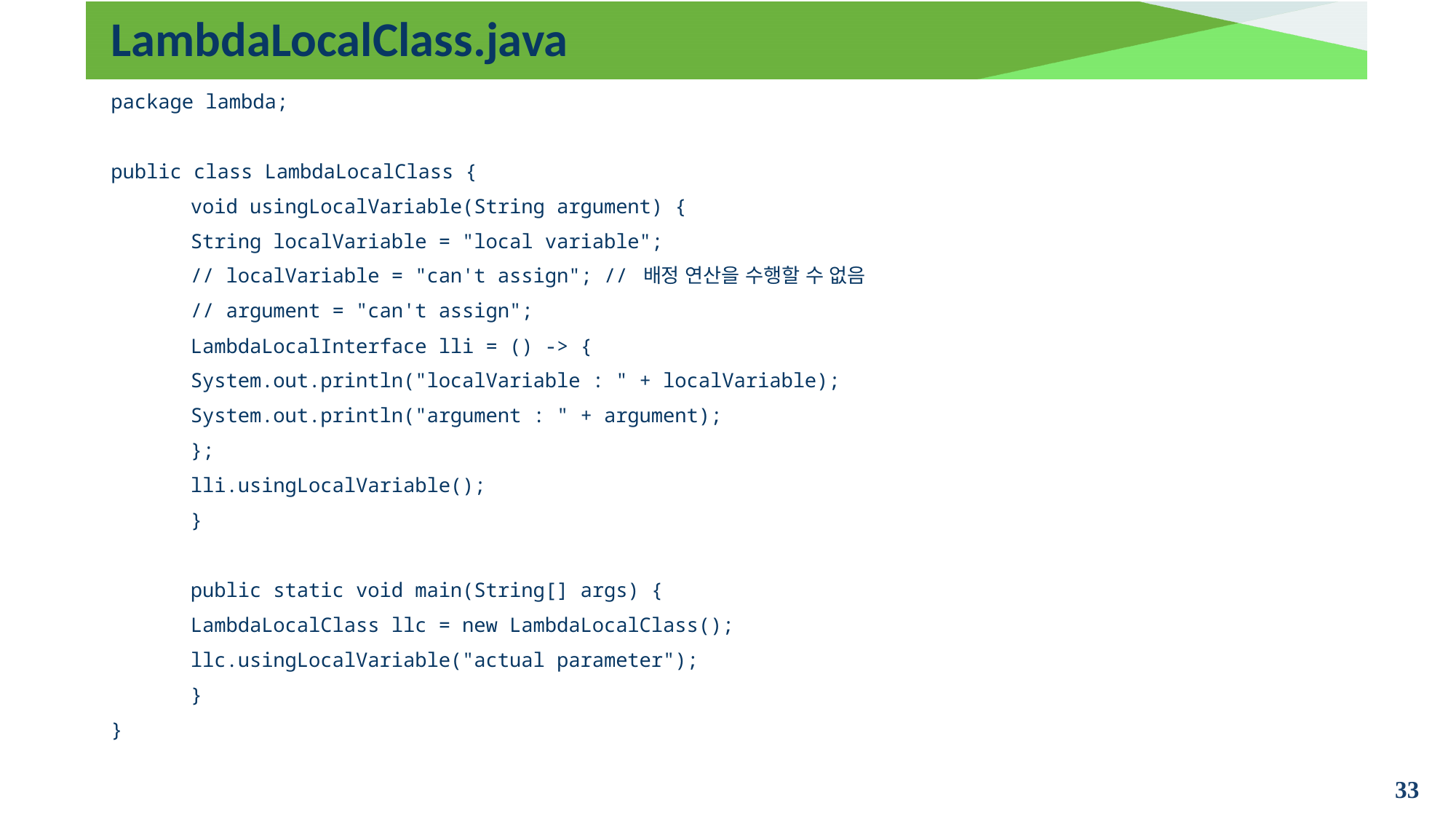

# LambdaLocalClass.java
package lambda;

public class LambdaLocalClass {
	void usingLocalVariable(String argument) {
		String localVariable = "local variable";
		// localVariable = "can't assign"; // 배정 연산을 수행할 수 없음
		// argument = "can't assign";
		LambdaLocalInterface lli = () -> {
			System.out.println("localVariable : " + localVariable);
			System.out.println("argument : " + argument);
		};
		lli.usingLocalVariable();
	}

	public static void main(String[] args) {
		LambdaLocalClass llc = new LambdaLocalClass();
		llc.usingLocalVariable("actual parameter");
	}
}

33